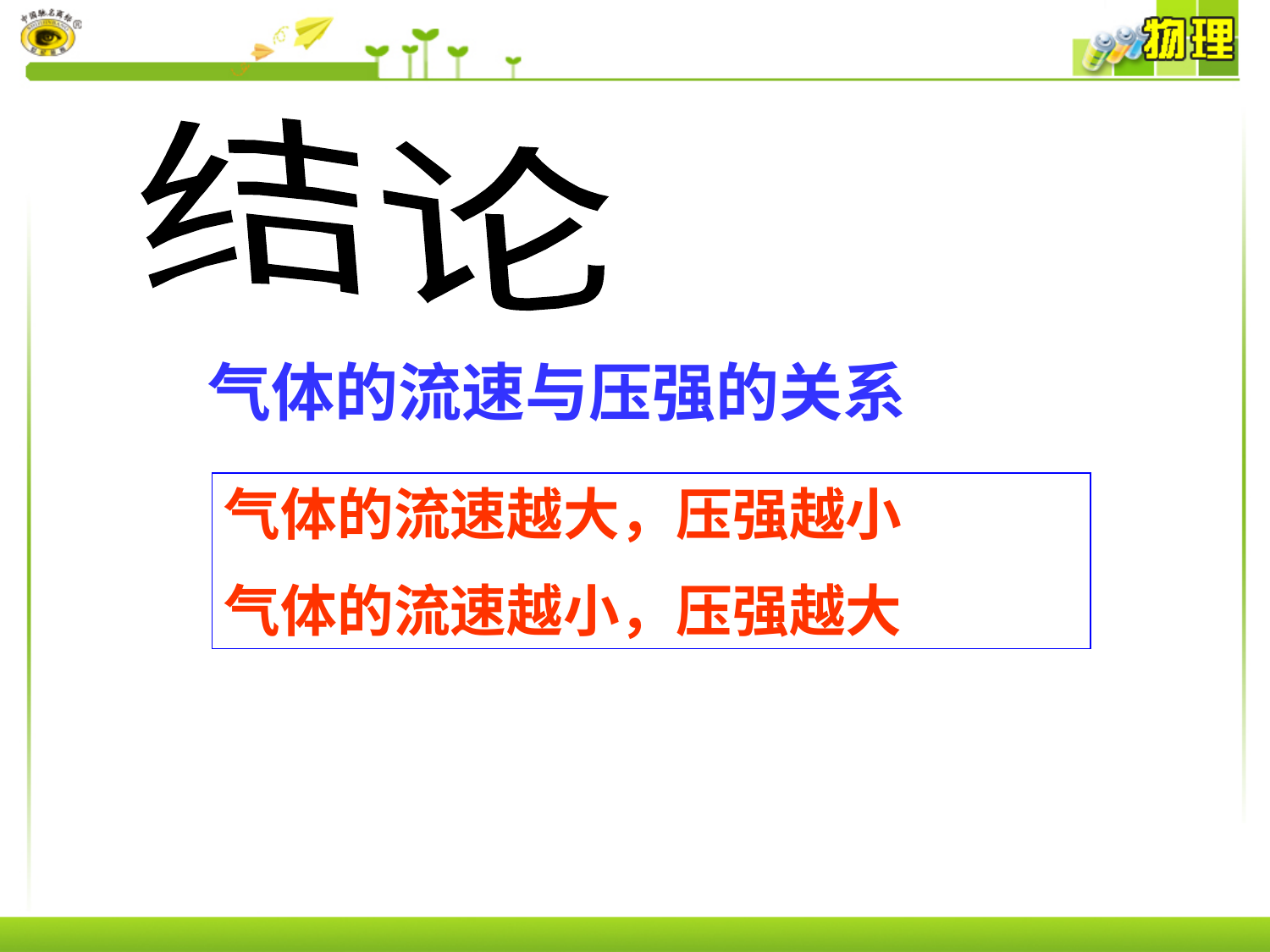

结论
气体的流速与压强的关系
气体的流速越大，压强越小
气体的流速越小，压强越大